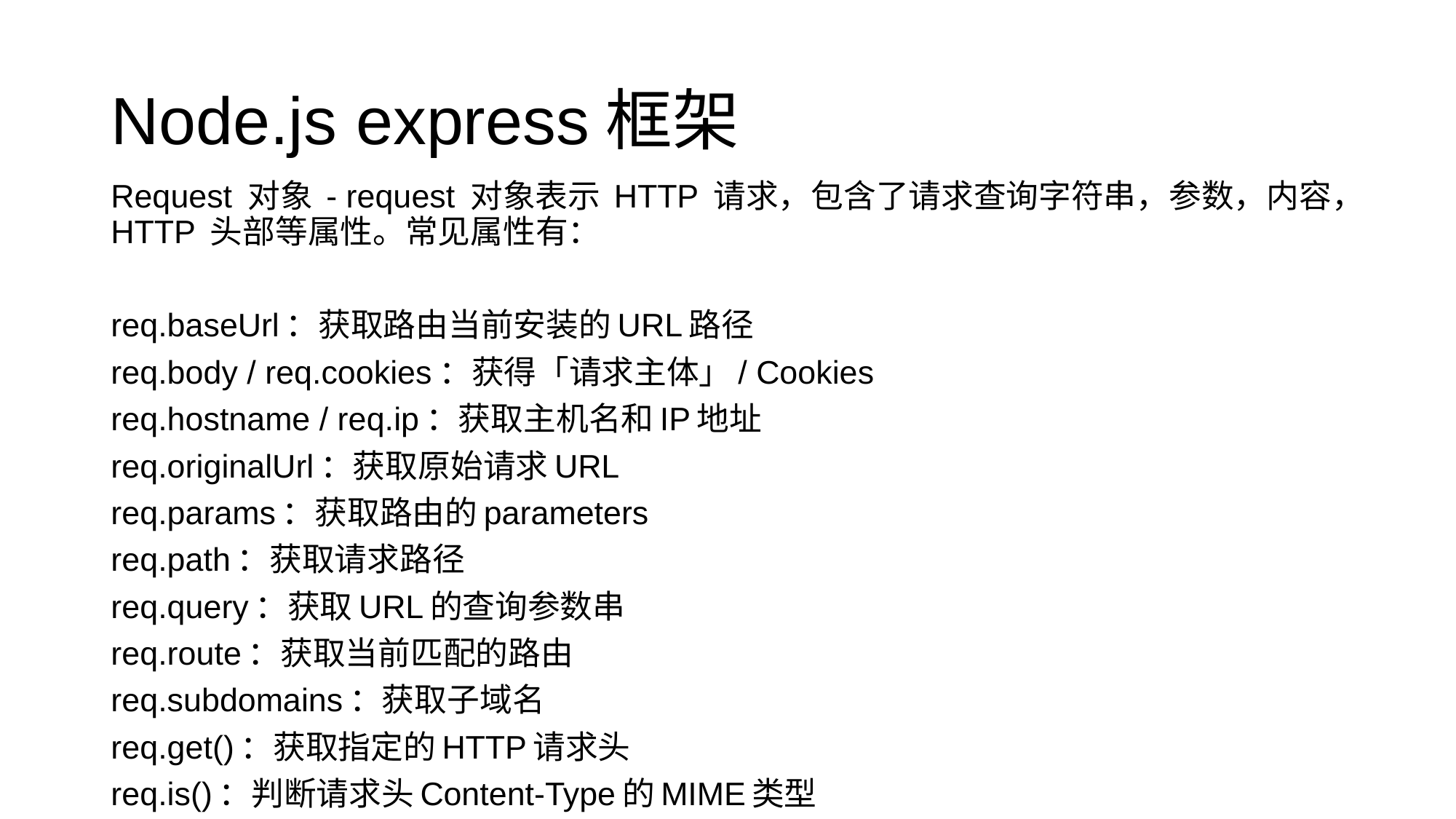

# Node.js express框架
Request 对象 - request 对象表示 HTTP 请求，包含了请求查询字符串，参数，内容，HTTP 头部等属性。常见属性有：

req.baseUrl：获取路由当前安装的URL路径
req.body / req.cookies：获得「请求主体」/ Cookies
req.hostname / req.ip：获取主机名和IP地址
req.originalUrl：获取原始请求URL
req.params：获取路由的parameters
req.path：获取请求路径
req.query：获取URL的查询参数串
req.route：获取当前匹配的路由
req.subdomains：获取子域名
req.get()：获取指定的HTTP请求头
req.is()：判断请求头Content-Type的MIME类型